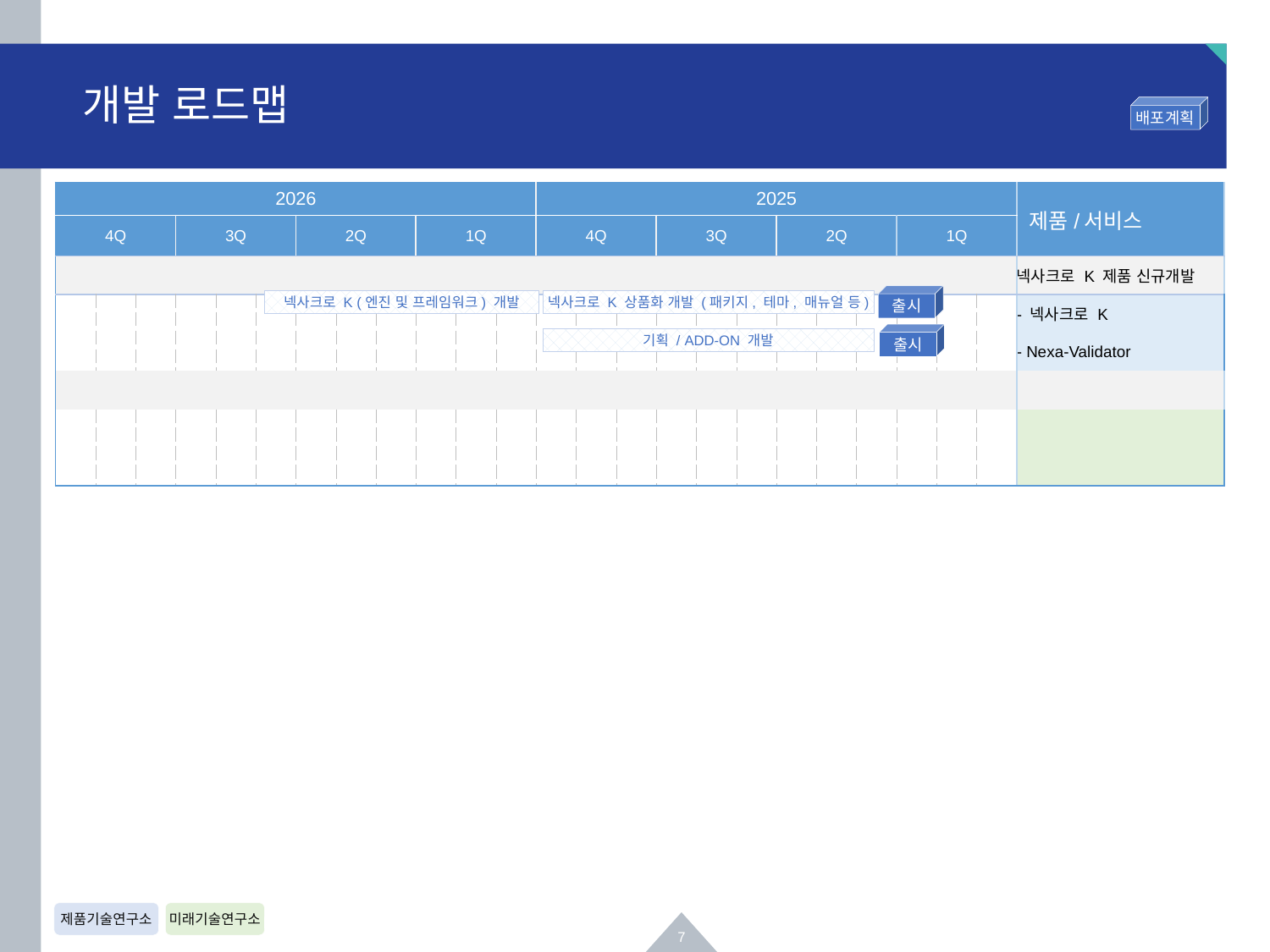

# 개발 로드맵
배포계획
| 2026 |  |  |  |  |  |  |  |  |  |  |  | 2025 |  |  |  |  |  |  |  |  |  |  |  | 제품/서비스 |
| --- | --- | --- | --- | --- | --- | --- | --- | --- | --- | --- | --- | --- | --- | --- | --- | --- | --- | --- | --- | --- | --- | --- | --- | --- |
| 4Q |  |  | 3Q |  |  | 2Q |  |  | 1Q |  |  | 4Q |  |  | 3Q |  |  | 2Q |  |  | 1Q |  |  |  |
|  |  |  |  |  |  |  |  |  |  |  |  |  |  |  |  |  |  |  |  |  |  |  |  | 넥사크로 K 제품 신규개발 |
|  |  |  |  |  |  |  |  |  |  |  |  |  |  |  |  |  |  |  |  |  |  |  |  | - 넥사크로 K |
|  |  |  |  |  |  |  |  |  |  |  |  |  |  |  |  |  |  |  |  |  |  |  |  | - Nexa-Validator |
|  |  |  |  |  |  |  |  |  |  |  |  |  |  |  |  |  |  |  |  |  |  |  |  |  |
|  |  |  |  |  |  |  |  |  |  |  |  |  |  |  |  |  |  |  |  |  |  |  |  |  |
|  |  |  |  |  |  |  |  |  |  |  |  |  |  |  |  |  |  |  |  |  |  |  |  |  |
출시
넥사크로 K (엔진 및 프레임워크) 개발
넥사크로 K 상품화 개발 (패키지, 테마, 매뉴얼 등)
출시
기획 / ADD-ON 개발

제품기술연구소
미래기술연구소
7